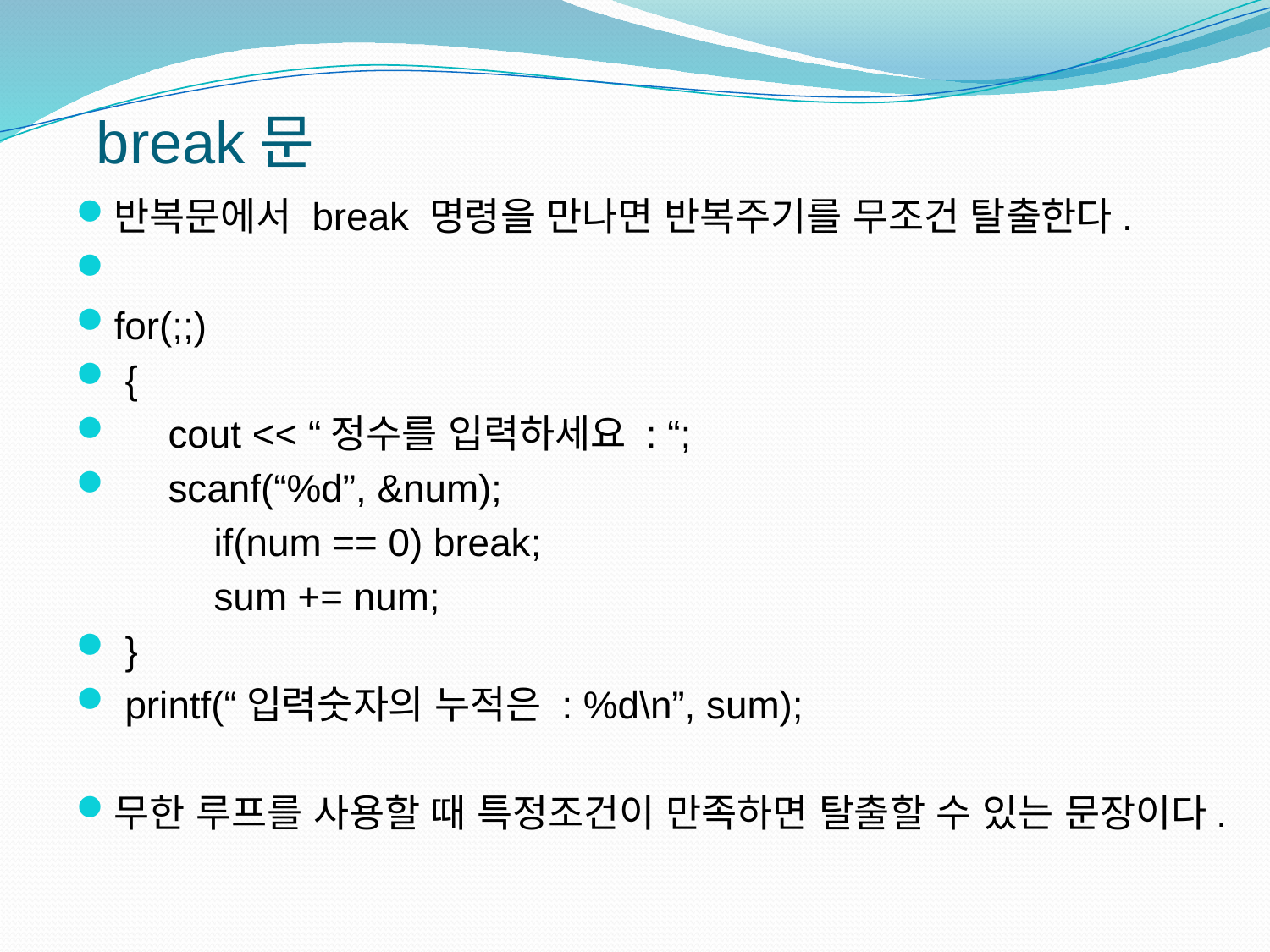

# break문
반복문에서 break 명령을 만나면 반복주기를 무조건 탈출한다.

for(;;)
 {
     cout << “정수를 입력하세요 : “;
     scanf(“%d”, &num);
 if(num == 0) break;
 sum += num;
 }
 printf(“입력숫자의 누적은 : %d\n”, sum);

무한 루프를 사용할 때 특정조건이 만족하면 탈출할 수 있는 문장이다.